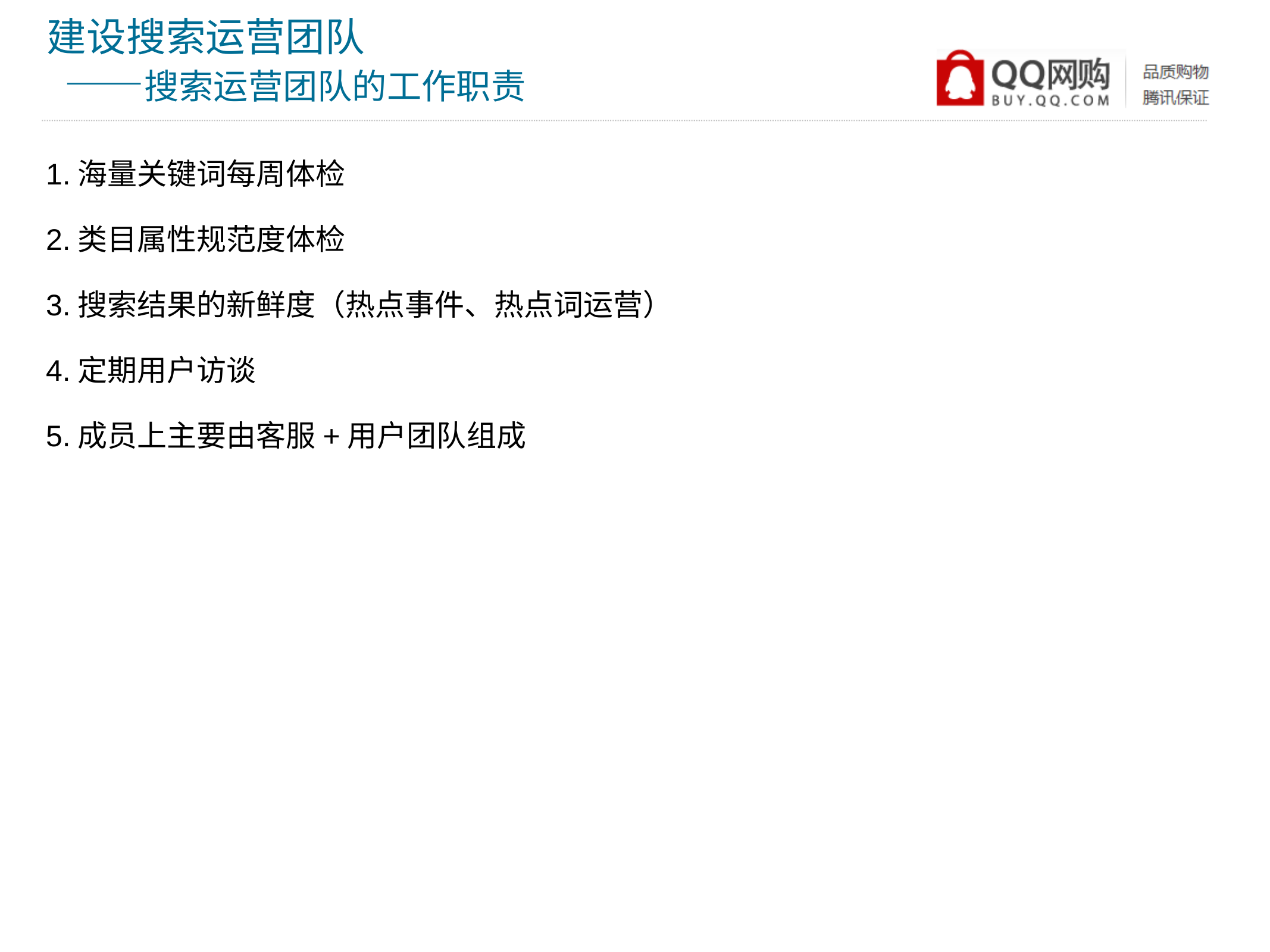

# 建设搜索运营团队 ——搜索运营团队的工作职责
1.海量关键词每周体检
2.类目属性规范度体检
3.搜索结果的新鲜度（热点事件、热点词运营）
4.定期用户访谈
5.成员上主要由客服+用户团队组成